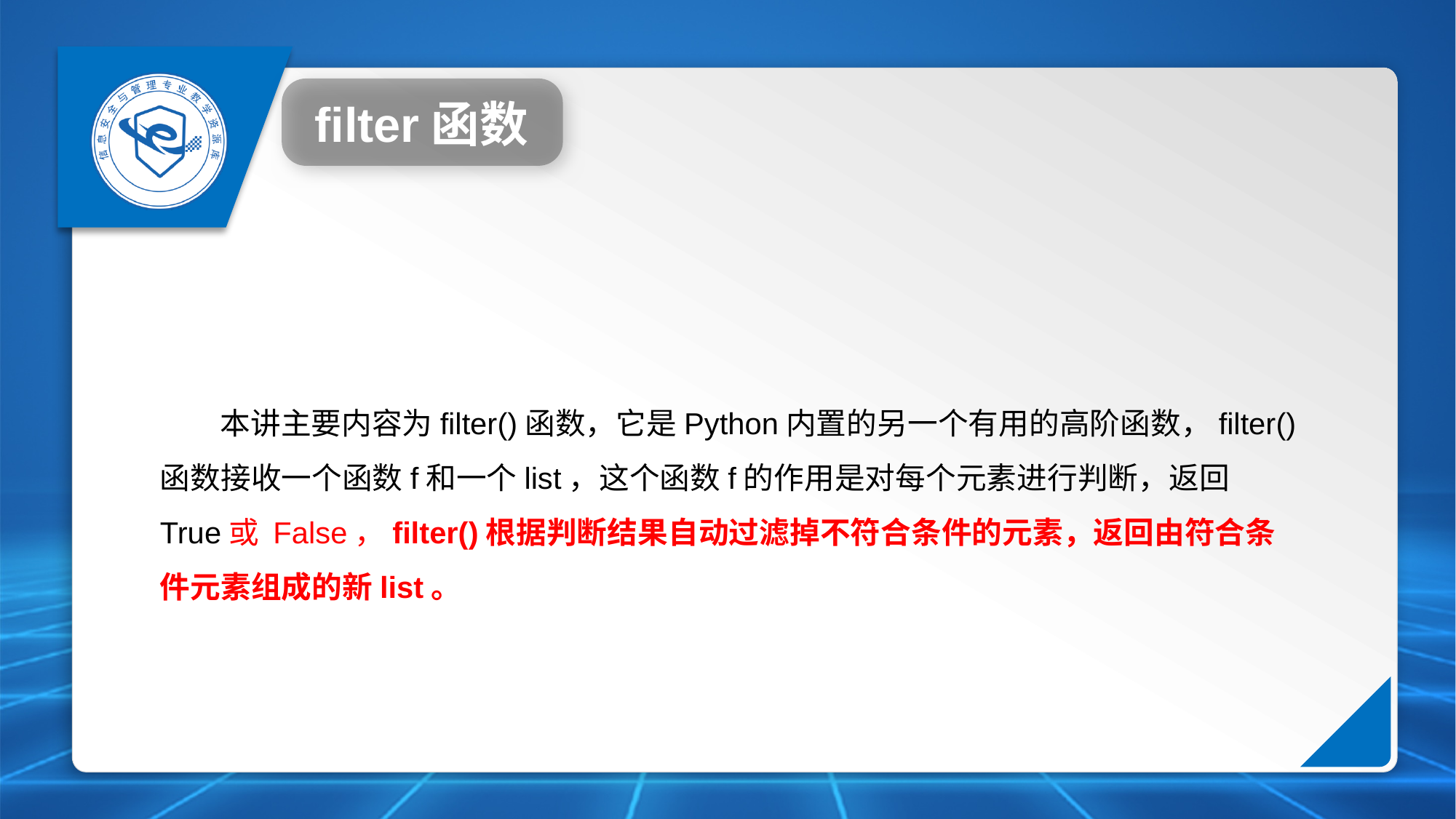

filter函数
本讲主要内容为filter()函数，它是Python内置的另一个有用的高阶函数，filter()函数接收一个函数f和一个list，这个函数f的作用是对每个元素进行判断，返回 True或 False，filter()根据判断结果自动过滤掉不符合条件的元素，返回由符合条件元素组成的新list。